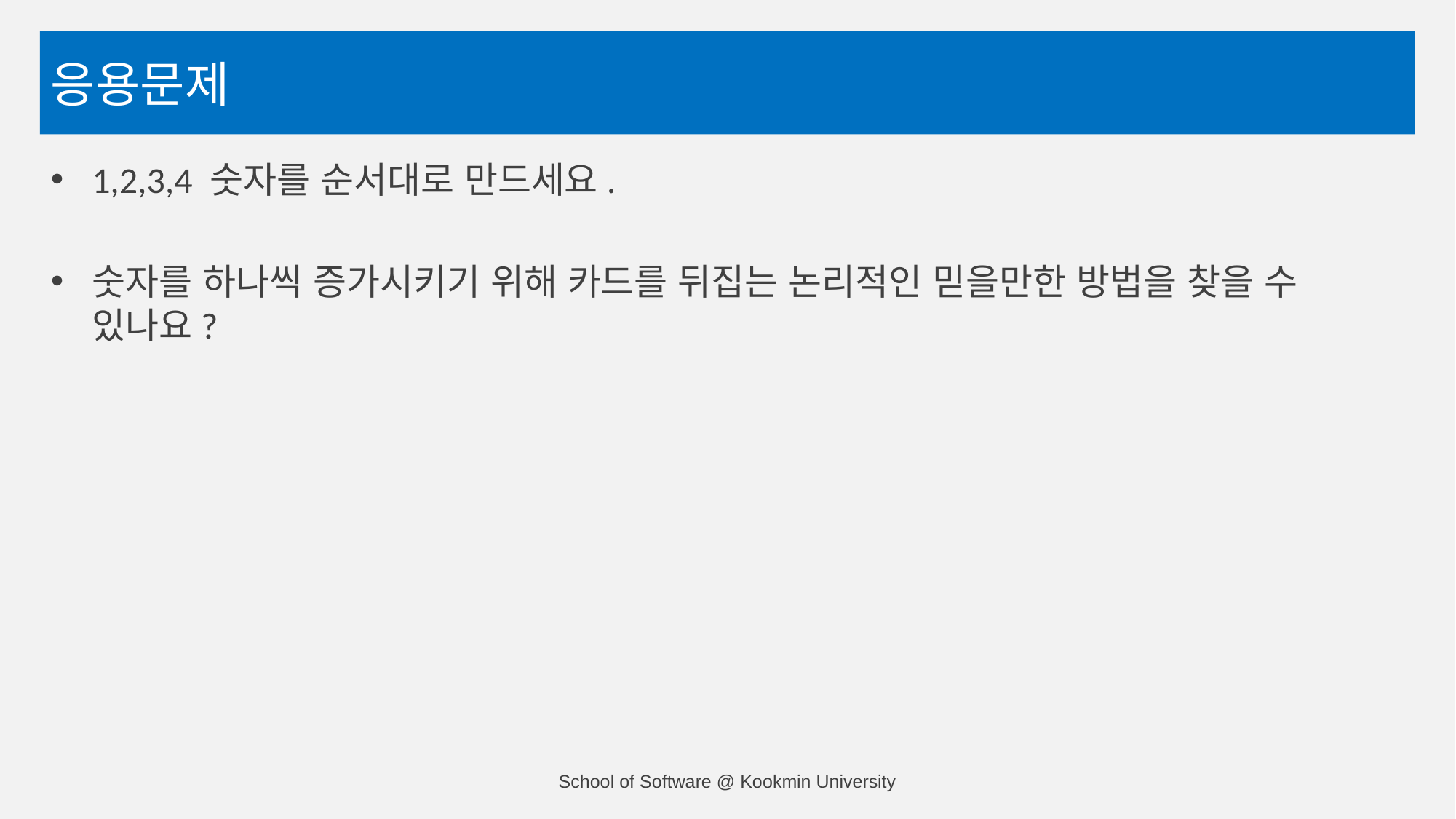

# 응용문제
1,2,3,4 숫자를 순서대로 만드세요.

숫자를 하나씩 증가시키기 위해 카드를 뒤집는 논리적인 믿을만한 방법을 찾을 수 있나요?
School of Software @ Kookmin University